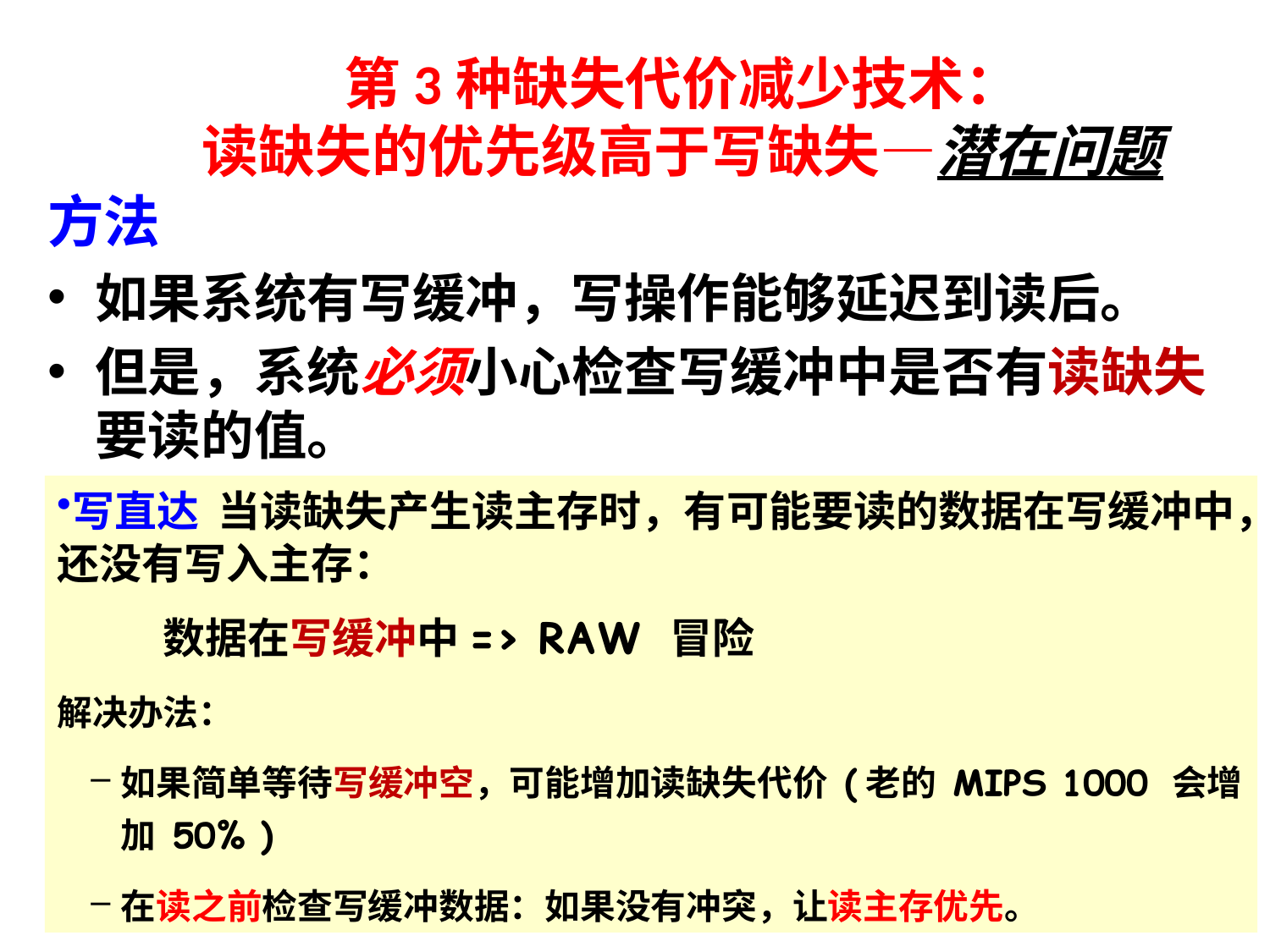

# 第3种缺失代价减少技术： 读缺失的优先级高于写缺失—潜在问题
方法
如果系统有写缓冲，写操作能够延迟到读后。
但是，系统必须小心检查写缓冲中是否有读缺失要读的值。
写直达  当读缺失产生读主存时，有可能要读的数据在写缓冲中，还没有写入主存：
          数据在写缓冲中=> RAW 冒险
解决办法：
如果简单等待写缓冲空，可能增加读缺失代价 (老的 MIPS 1000 会增加 50% )
在读之前检查写缓冲数据：如果没有冲突，让读主存优先。
50